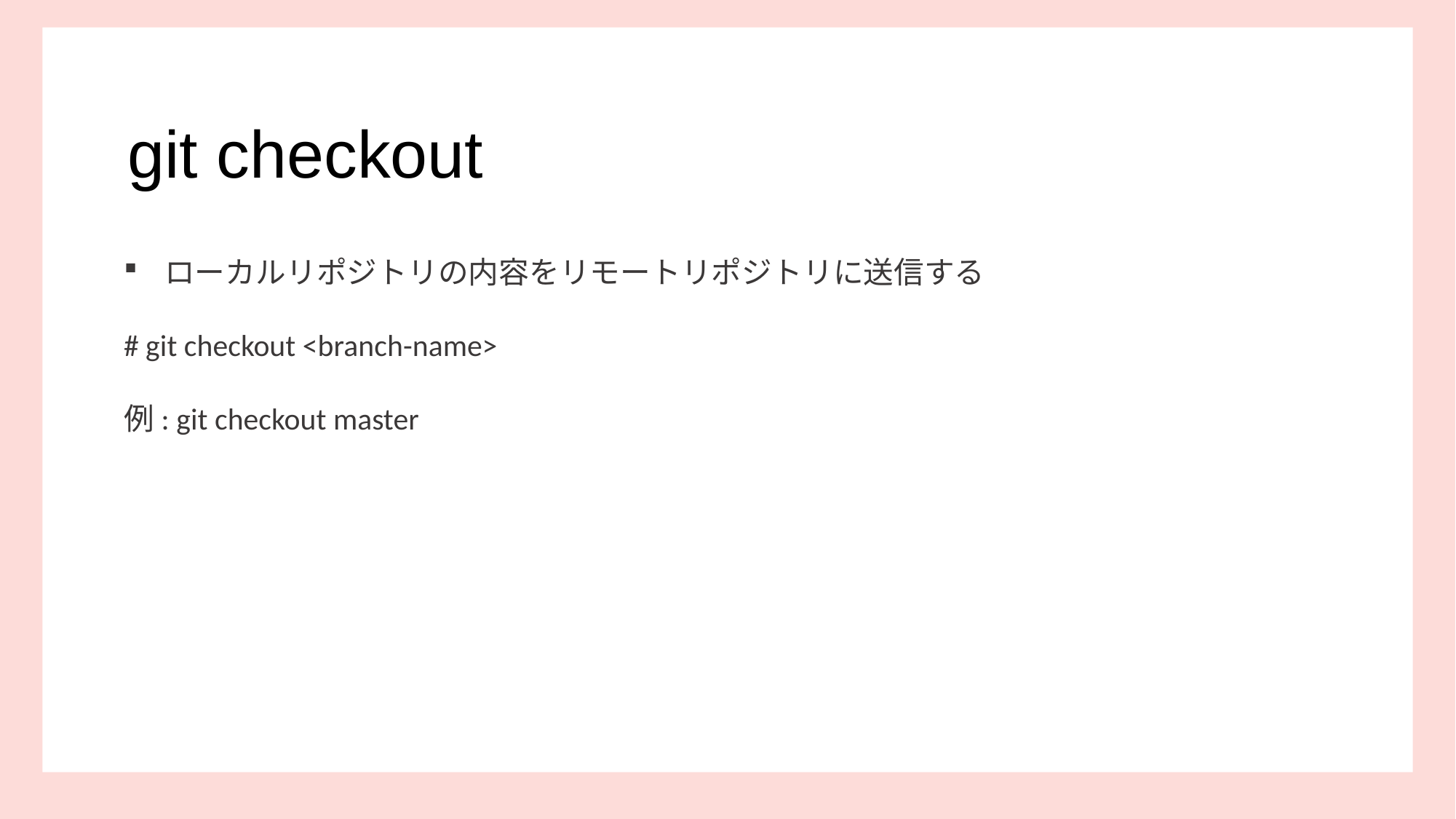

#
git checkout

ローカルリポジトリの内容をリモートリポジトリに送信する
# git checkout <branch-name>
例: git checkout master